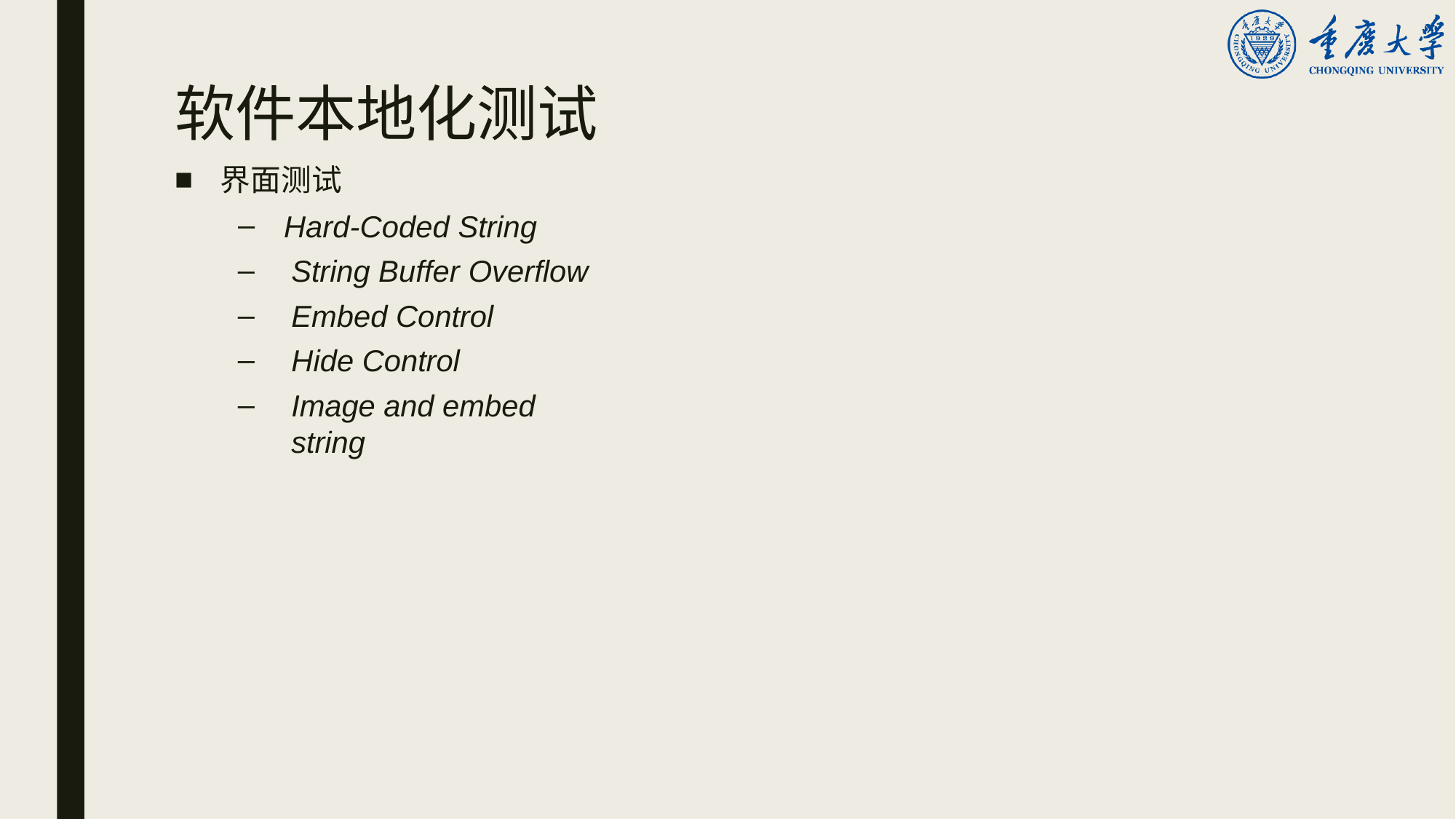

# 软件本地化测试
界面测试
Hard-Coded String
String Buffer Overflow
Embed Control
Hide Control
Image and embed string